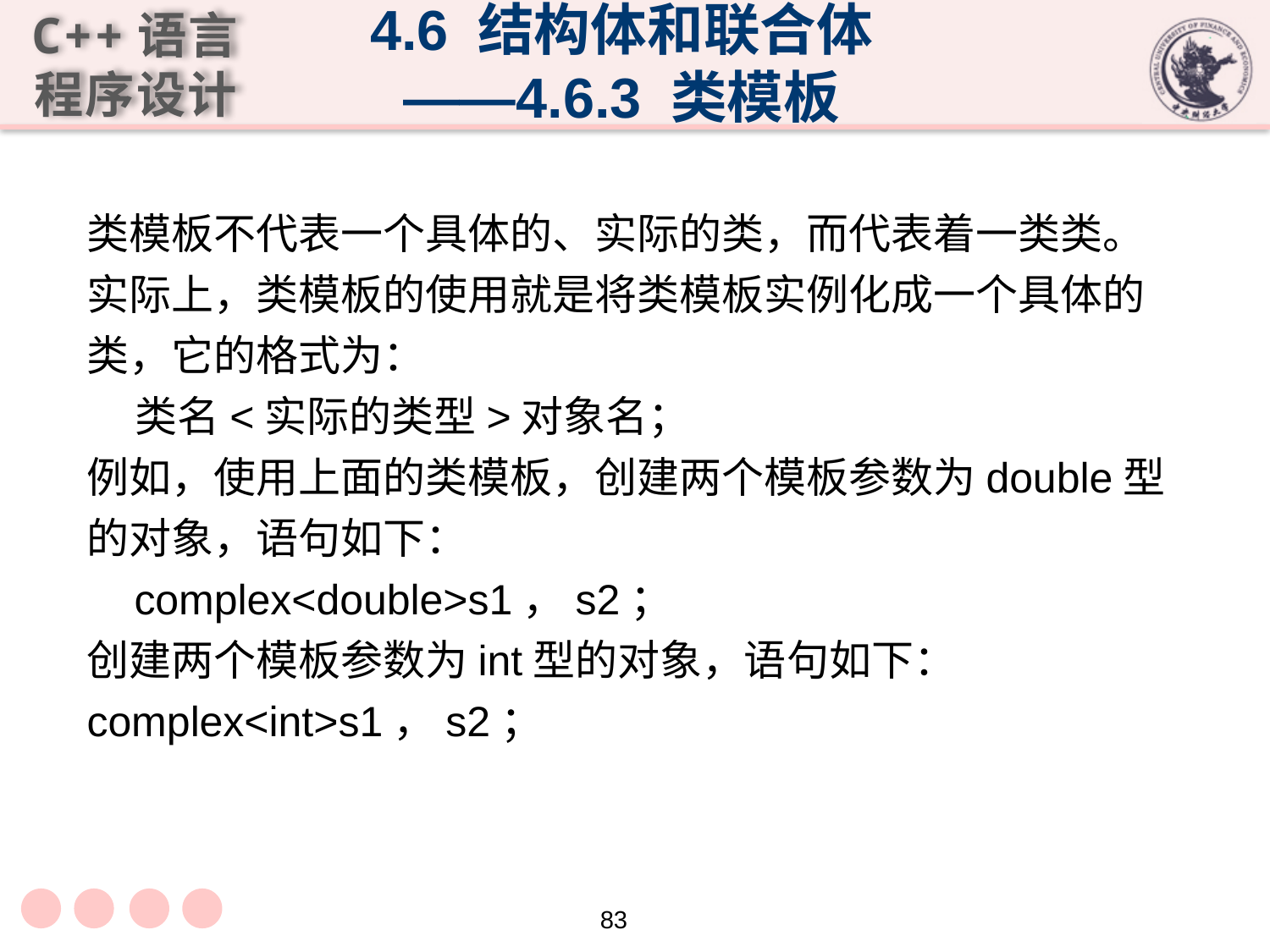

4.6 结构体和联合体
——4.6.3 类模板
类模板不代表一个具体的、实际的类，而代表着一类类。实际上，类模板的使用就是将类模板实例化成一个具体的类，它的格式为：
    类名<实际的类型>对象名；
例如，使用上面的类模板，创建两个模板参数为double型的对象，语句如下：
    complex<double>s1，s2；
创建两个模板参数为int型的对象，语句如下：
complex<int>s1，s2；

83